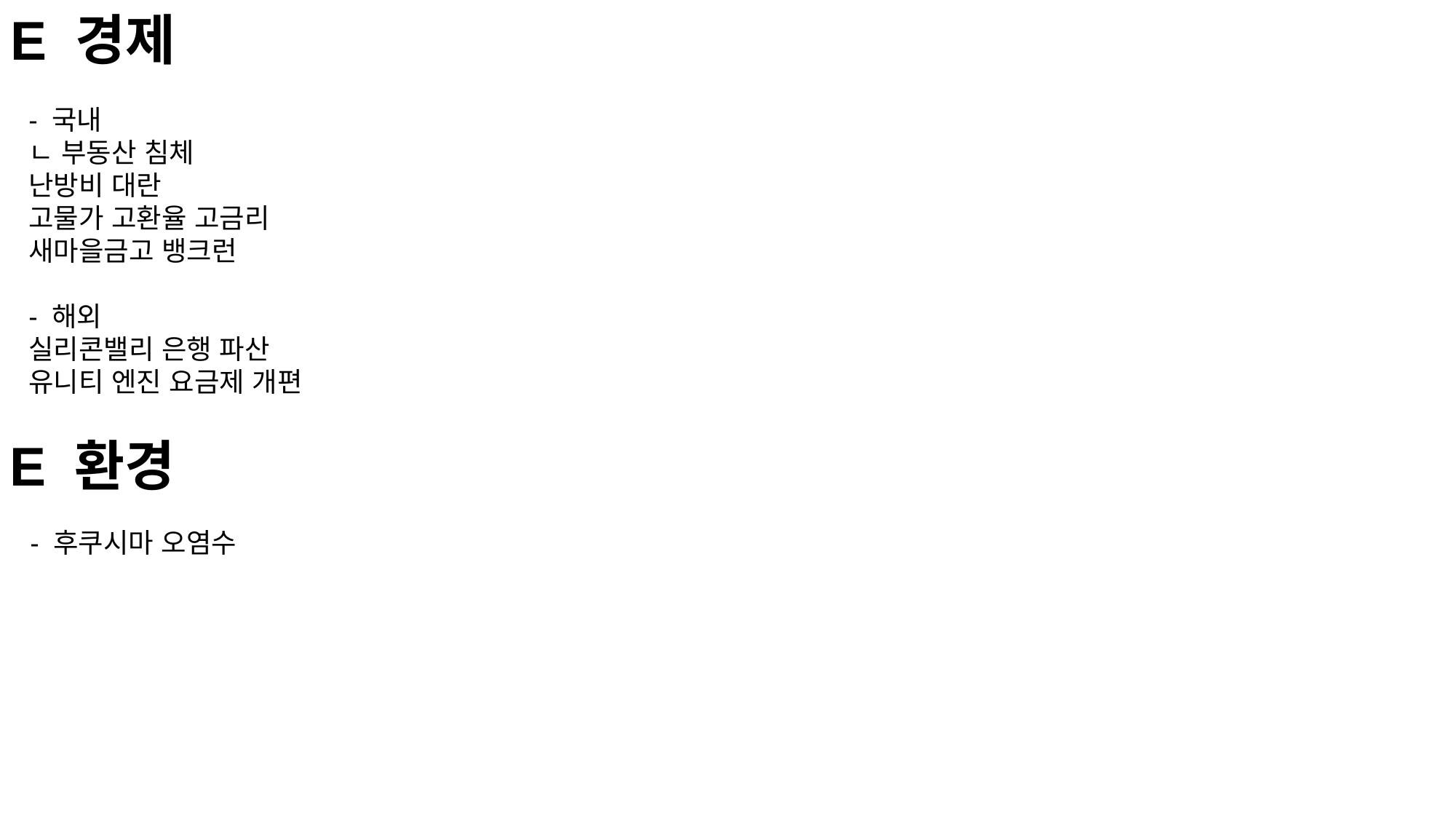

E 경제
- 국내
ㄴ 부동산 침체
난방비 대란
고물가 고환율 고금리
새마을금고 뱅크런

- 해외
실리콘밸리 은행 파산
유니티 엔진 요금제 개편
E 환경
- 후쿠시마 오염수